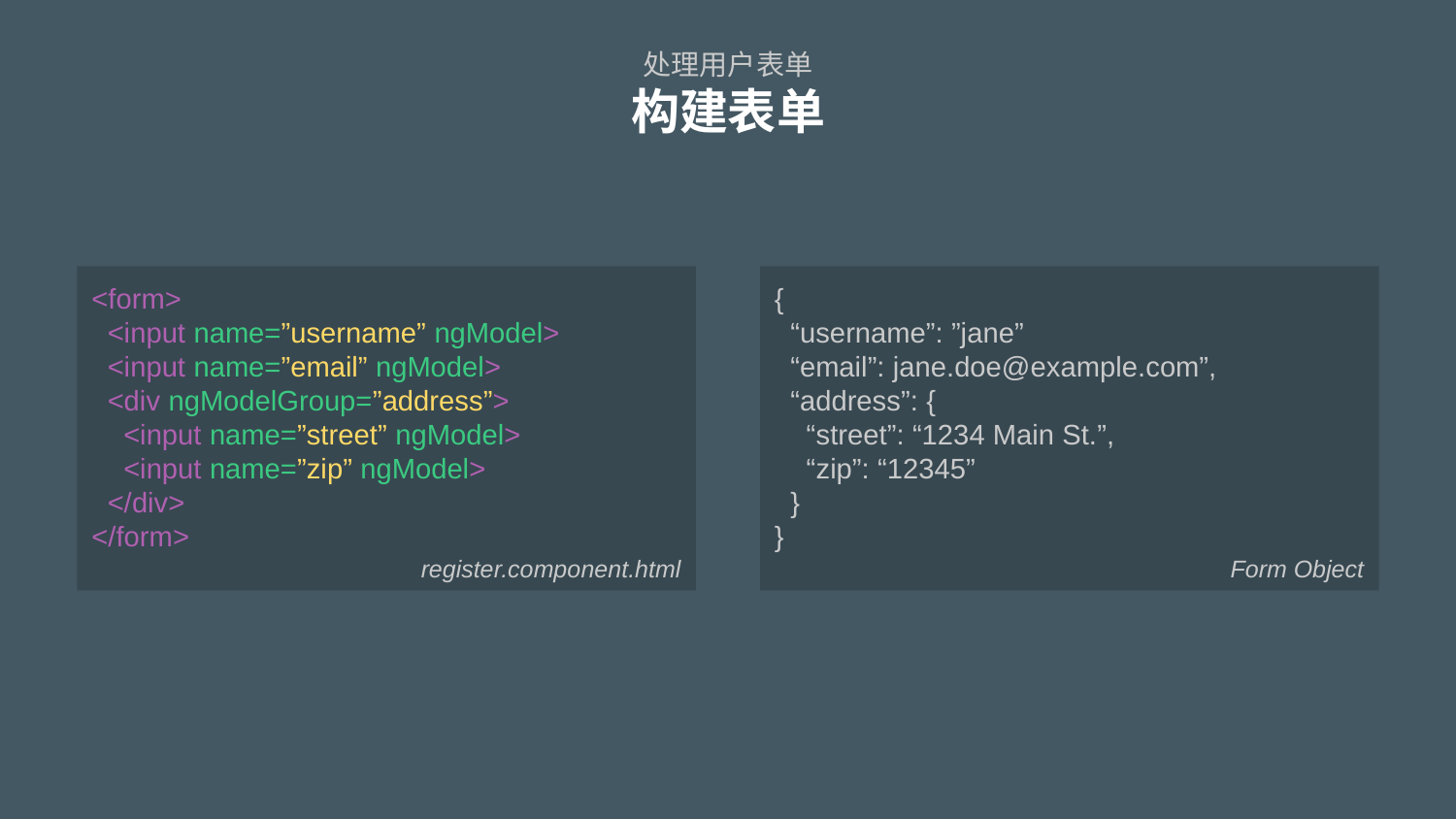

# 处理用户表单 构建表单
<form>
  <input name=”username” ngModel>
  <input name=”email” ngModel>
  <div ngModelGroup=”address”>
    <input name=”street” ngModel>
    <input name=”zip” ngModel>
  </div>
</form>
{
  “username”: ”jane”
  “email”: jane.doe@example.com”,
  “address”: {
    “street”: “1234 Main St.”,
    “zip”: “12345”
  }
}
register.component.html
Form Object